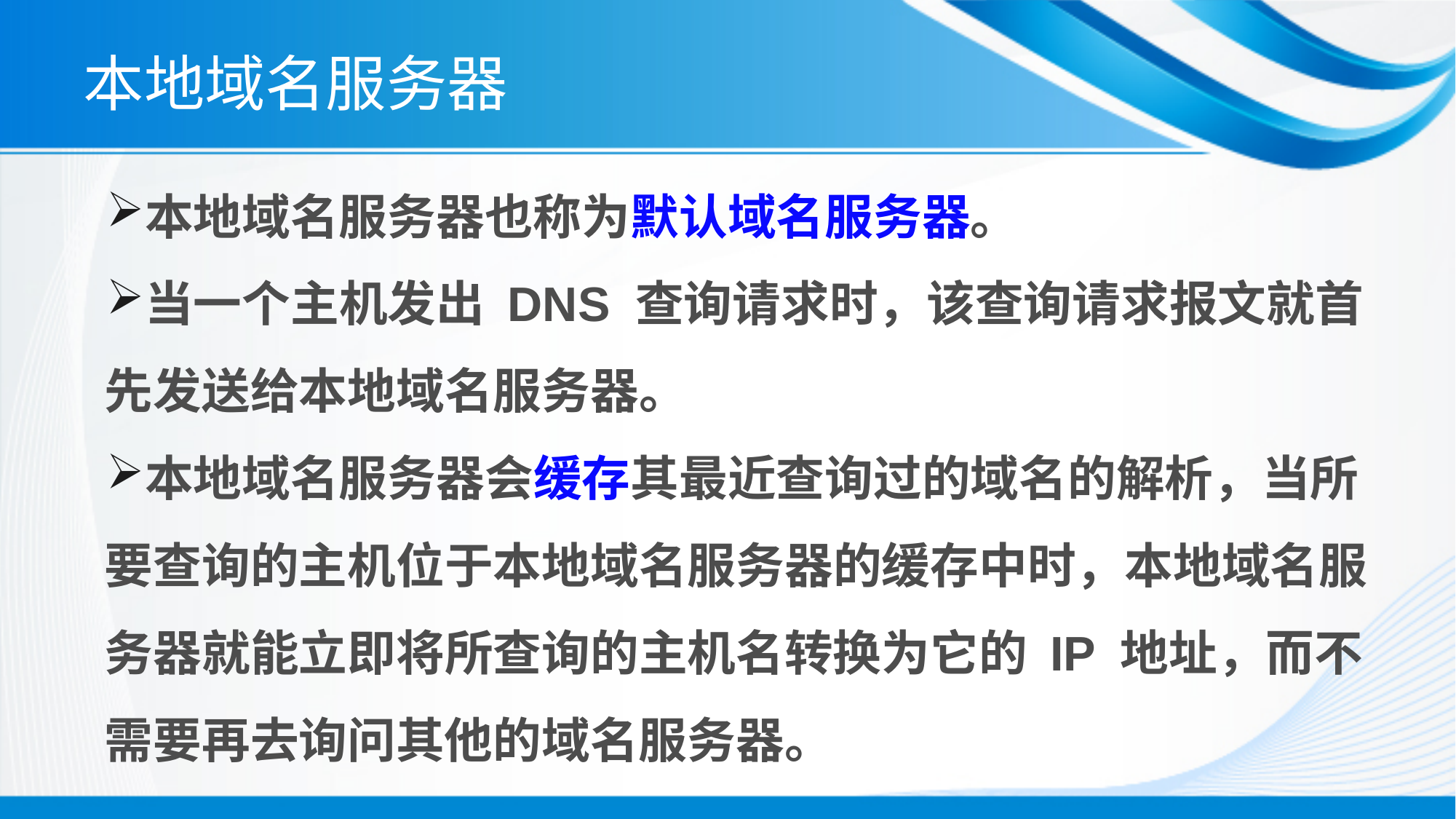

# 本地域名服务器
本地域名服务器也称为默认域名服务器。
当一个主机发出 DNS 查询请求时，该查询请求报文就首先发送给本地域名服务器。
本地域名服务器会缓存其最近查询过的域名的解析，当所要查询的主机位于本地域名服务器的缓存中时，本地域名服务器就能立即将所查询的主机名转换为它的 IP 地址，而不需要再去询问其他的域名服务器。